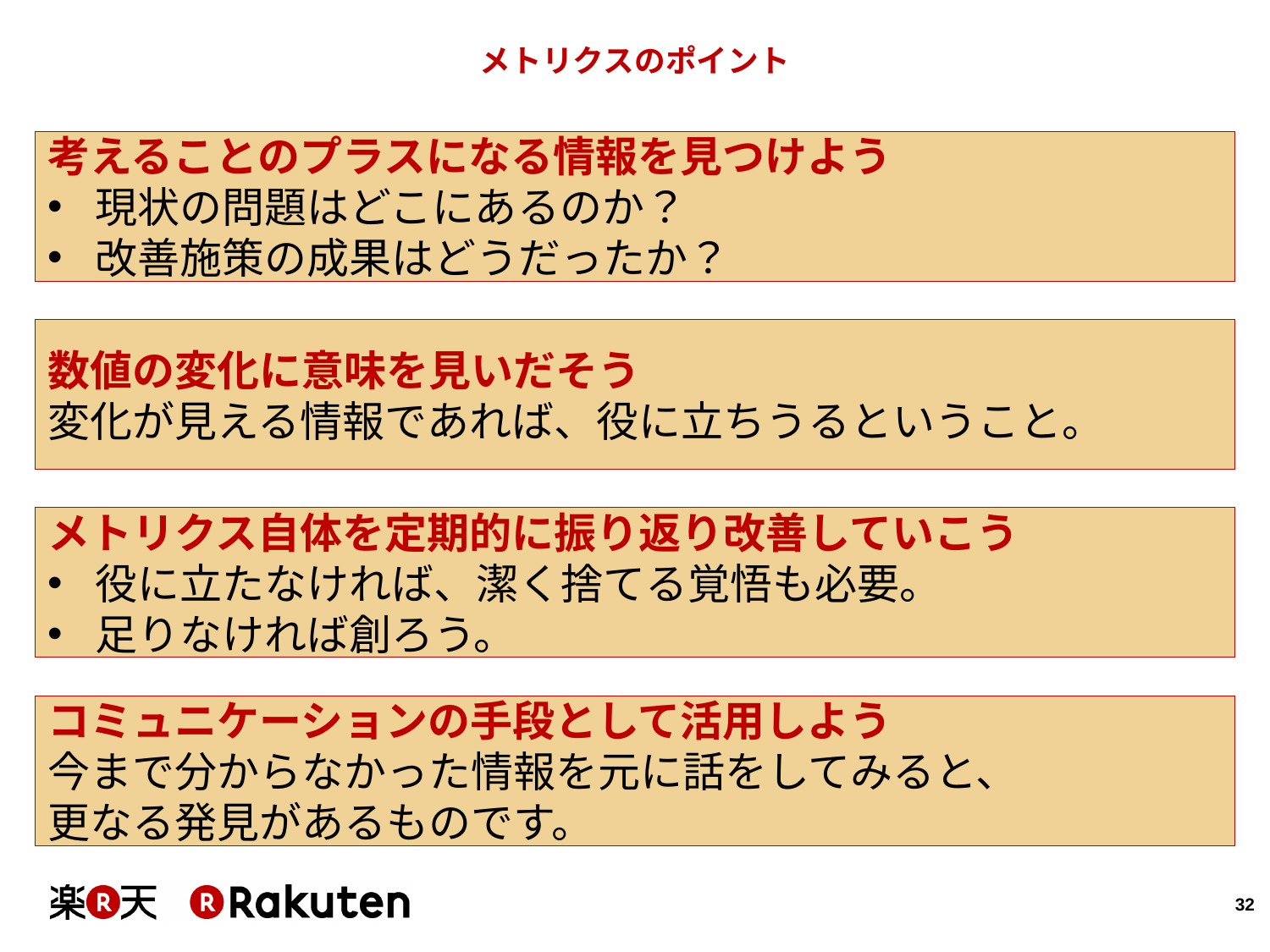

# メトリクスのポイント
考えることのプラスになる情報を見つけよう
現状の問題はどこにあるのか？
改善施策の成果はどうだったか？
数値の変化に意味を見いだそう
変化が見える情報であれば、役に立ちうるということ。
メトリクス自体を定期的に振り返り改善していこう
役に立たなければ、潔く捨てる覚悟も必要。
足りなければ創ろう。
コミュニケーションの手段として活用しよう
今まで分からなかった情報を元に話をしてみると、
更なる発見があるものです。